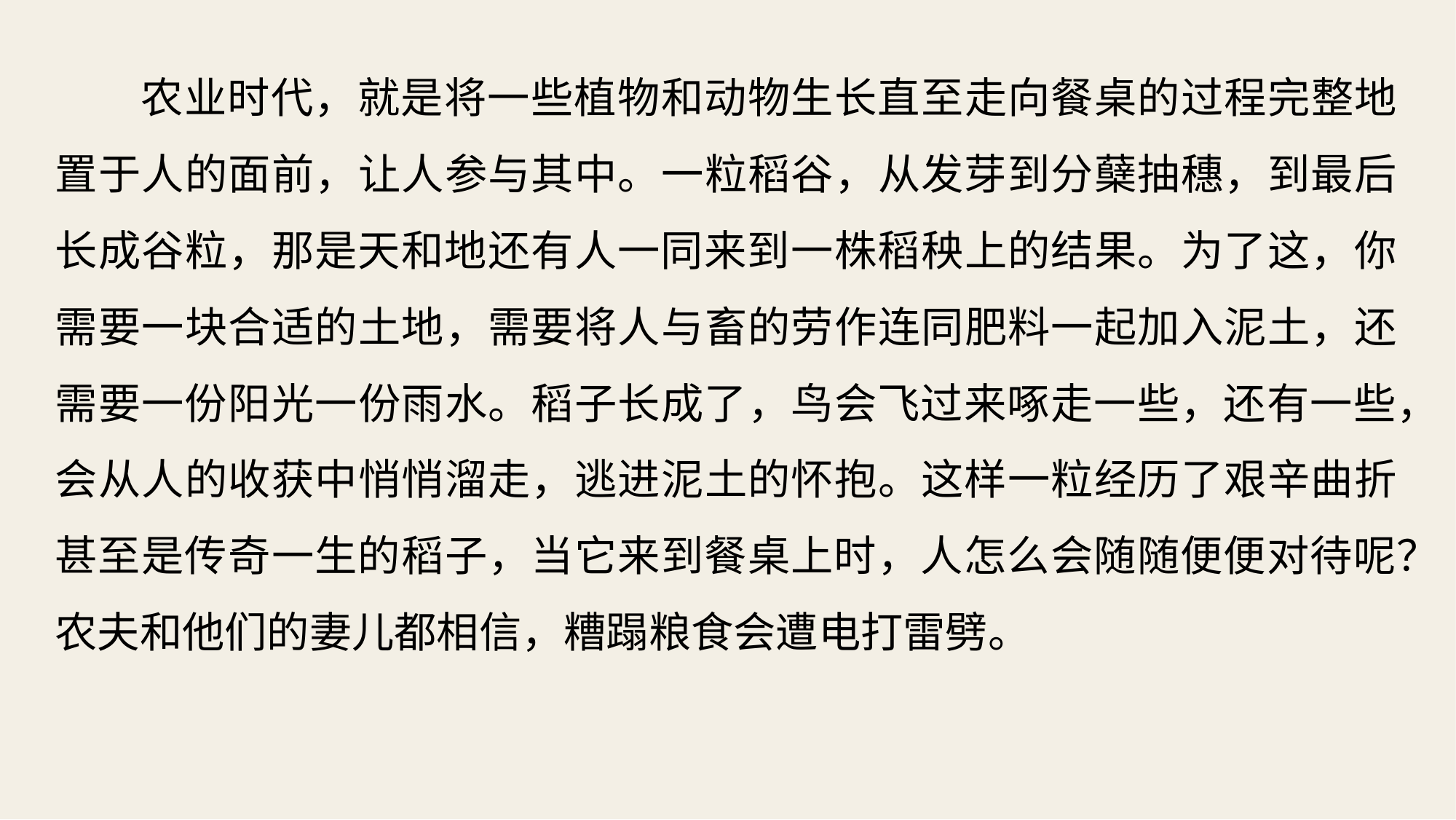

农业时代，就是将一些植物和动物生长直至走向餐桌的过程完整地置于人的面前，让人参与其中。一粒稻谷，从发芽到分蘖抽穗，到最后长成谷粒，那是天和地还有人一同来到一株稻秧上的结果。为了这，你需要一块合适的土地，需要将人与畜的劳作连同肥料一起加入泥土，还需要一份阳光一份雨水。稻子长成了，鸟会飞过来啄走一些，还有一些，会从人的收获中悄悄溜走，逃进泥土的怀抱。这样一粒经历了艰辛曲折甚至是传奇一生的稻子，当它来到餐桌上时，人怎么会随随便便对待呢？农夫和他们的妻儿都相信，糟蹋粮食会遭电打雷劈。